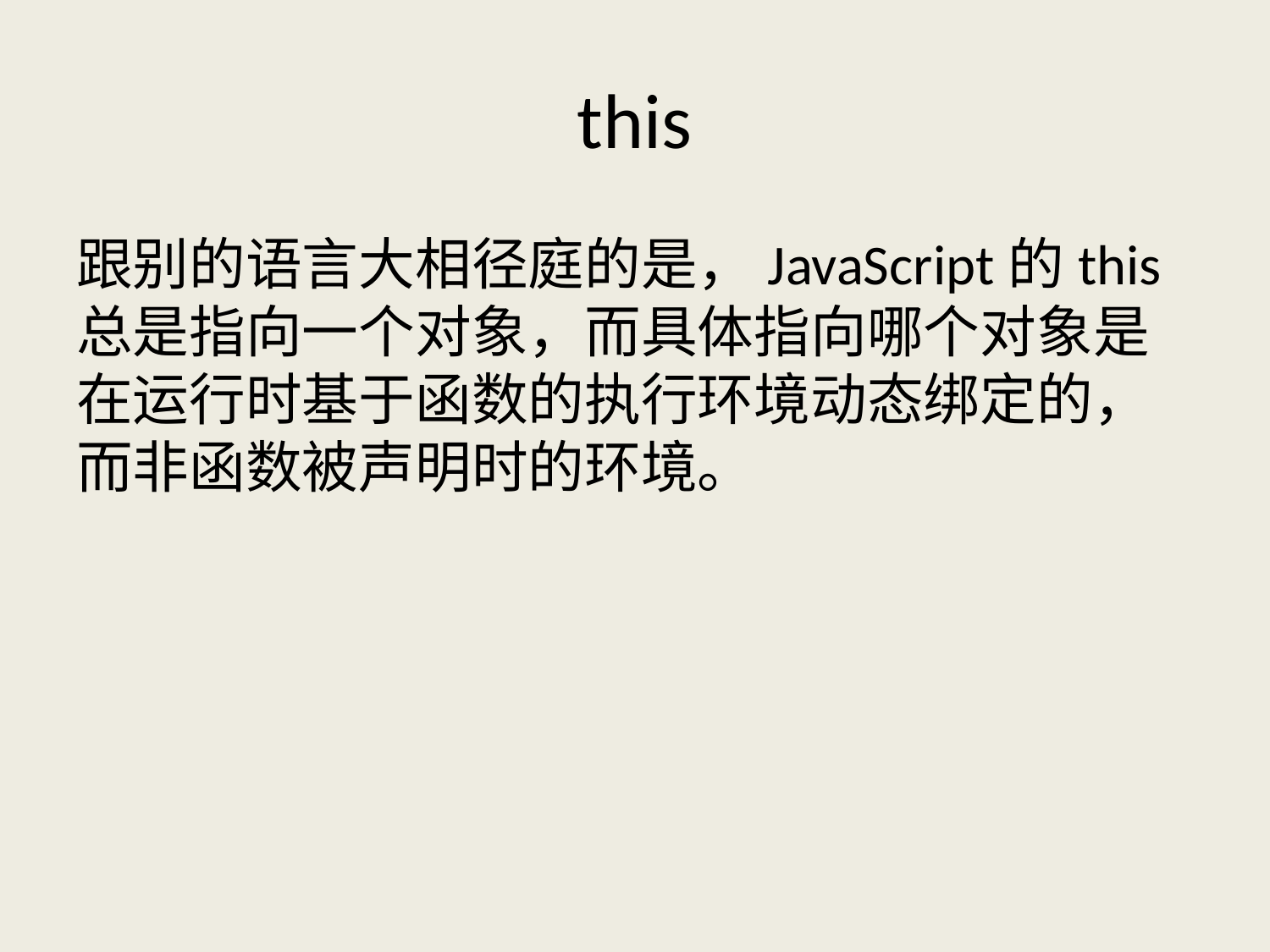

# this
跟别的语言大相径庭的是，JavaScript的this总是指向一个对象，而具体指向哪个对象是在运行时基于函数的执行环境动态绑定的，而非函数被声明时的环境。